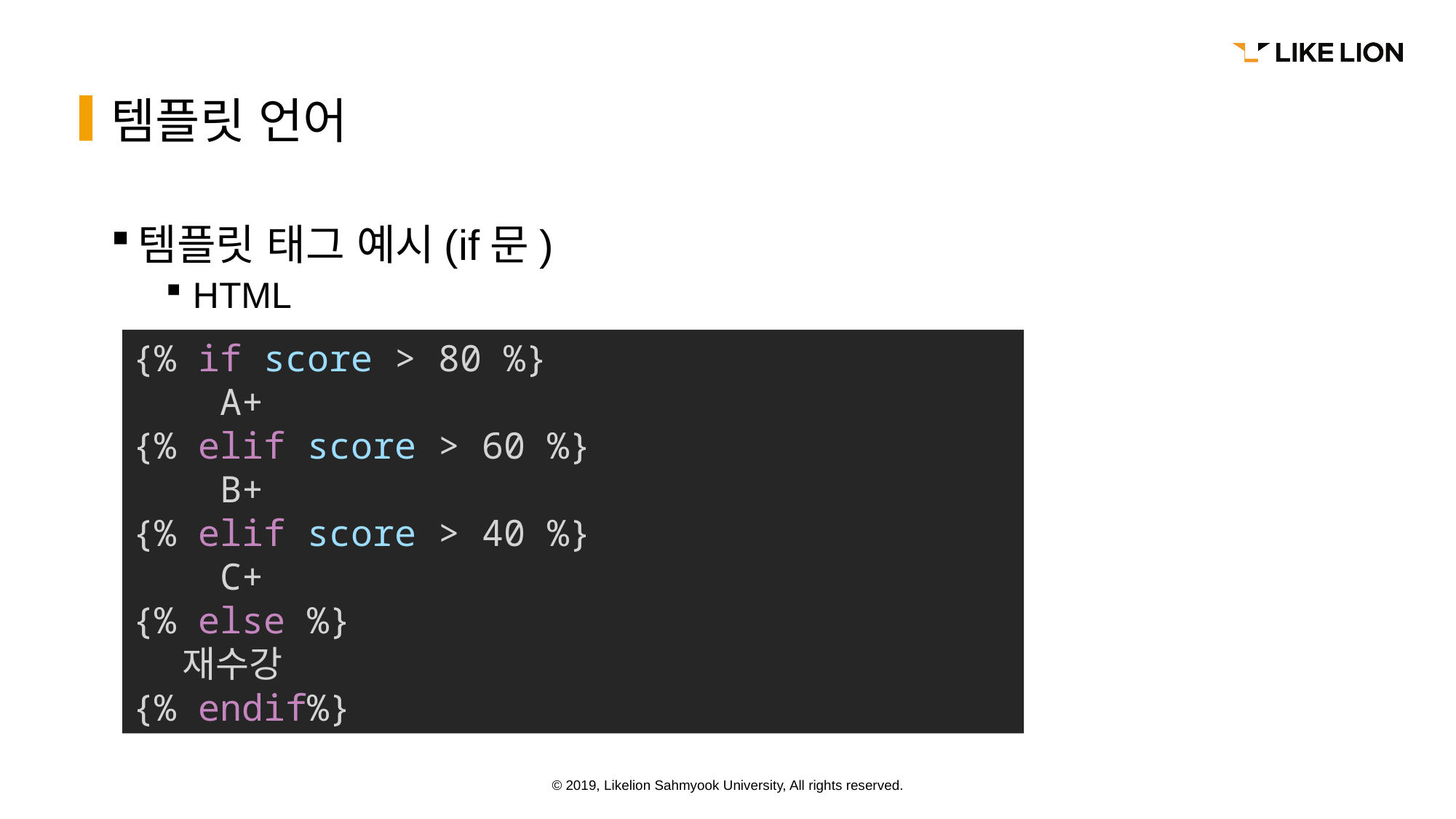

# 템플릿 언어
템플릿 태그 예시(if문)
HTML

{% if score > 80 %}
    A+
{% elif score > 60 %}
    B+
{% elif score > 40 %}
    C+
{% else %}
    재수강
{% endif%}